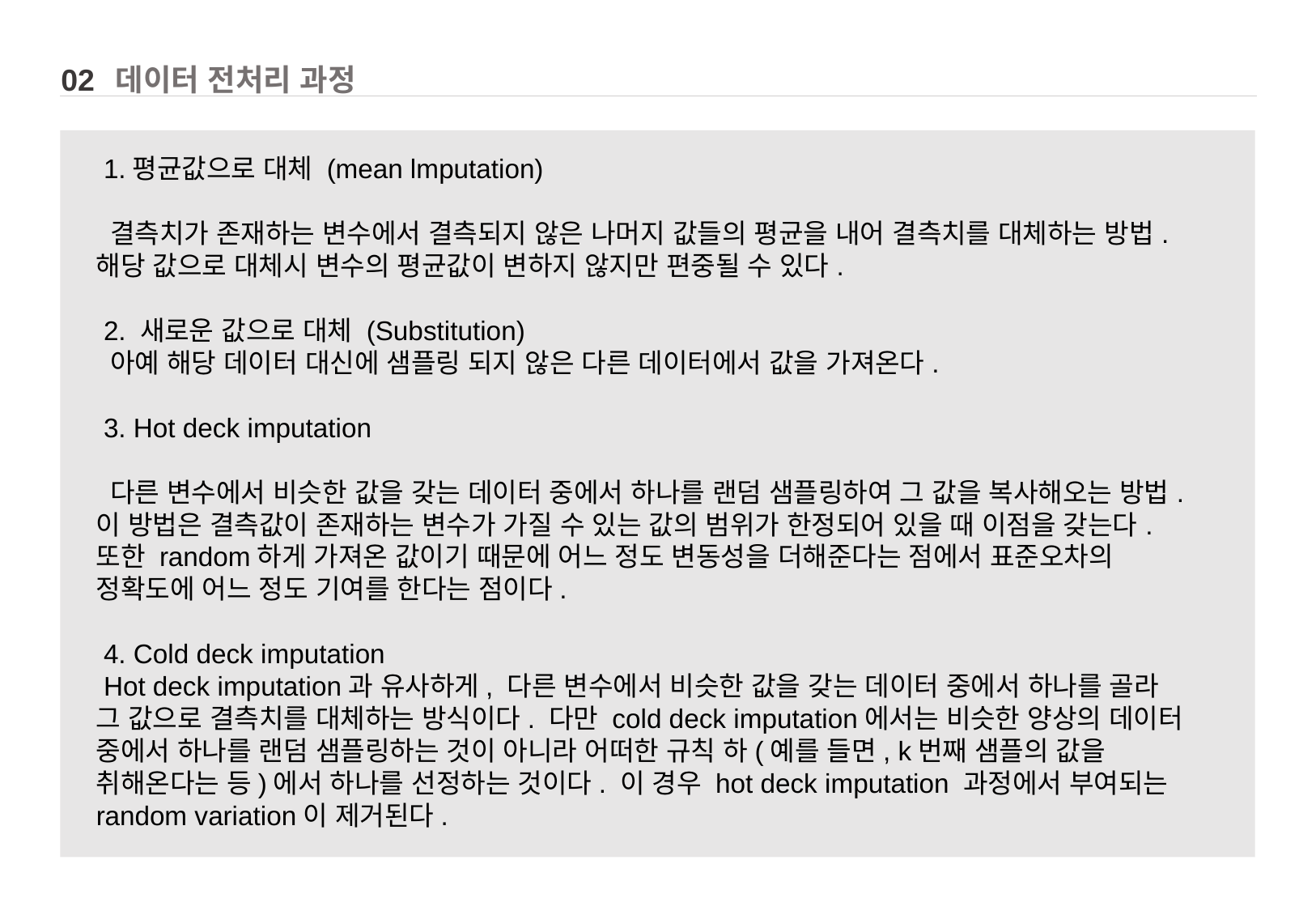

1.평균값으로 대체 (mean lmputation)

 결측치가 존재하는 변수에서 결측되지 않은 나머지 값들의 평균을 내어 결측치를 대체하는 방법. 해당 값으로 대체시 변수의 평균값이 변하지 않지만 편중될 수 있다.

 2. 새로운 값으로 대체 (Substitution)
 아예 해당 데이터 대신에 샘플링 되지 않은 다른 데이터에서 값을 가져온다.

 3. Hot deck imputation

 다른 변수에서 비슷한 값을 갖는 데이터 중에서 하나를 랜덤 샘플링하여 그 값을 복사해오는 방법. 이 방법은 결측값이 존재하는 변수가 가질 수 있는 값의 범위가 한정되어 있을 때 이점을 갖는다. 또한 random하게 가져온 값이기 때문에 어느 정도 변동성을 더해준다는 점에서 표준오차의 정확도에 어느 정도 기여를 한다는 점이다.

 4. Cold deck imputation
 Hot deck imputation과 유사하게, 다른 변수에서 비슷한 값을 갖는 데이터 중에서 하나를 골라 그 값으로 결측치를 대체하는 방식이다. 다만 cold deck imputation에서는 비슷한 양상의 데이터 중에서 하나를 랜덤 샘플링하는 것이 아니라 어떠한 규칙 하(예를 들면, k번째 샘플의 값을 취해온다는 등)에서 하나를 선정하는 것이다. 이 경우 hot deck imputation 과정에서 부여되는 random variation이 제거된다.
02 데이터 전처리 과정